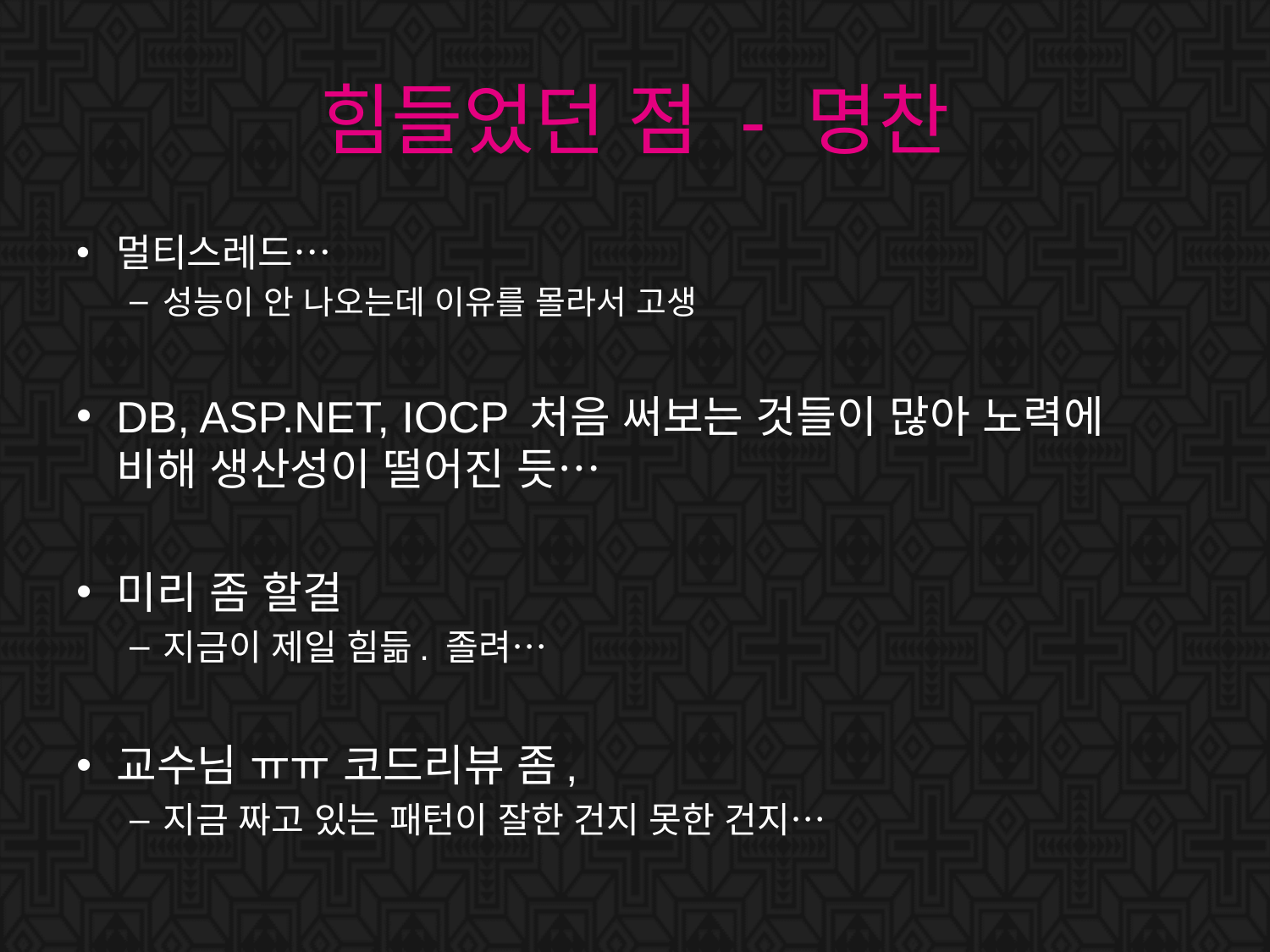

# 힘들었던 점 - 명찬
멀티스레드…
성능이 안 나오는데 이유를 몰라서 고생

DB, ASP.NET, IOCP 처음 써보는 것들이 많아 노력에 비해 생산성이 떨어진 듯…

미리 좀 할걸
지금이 제일 힘듦. 졸려…

교수님 ㅠㅠ 코드리뷰 좀,
지금 짜고 있는 패턴이 잘한 건지 못한 건지…